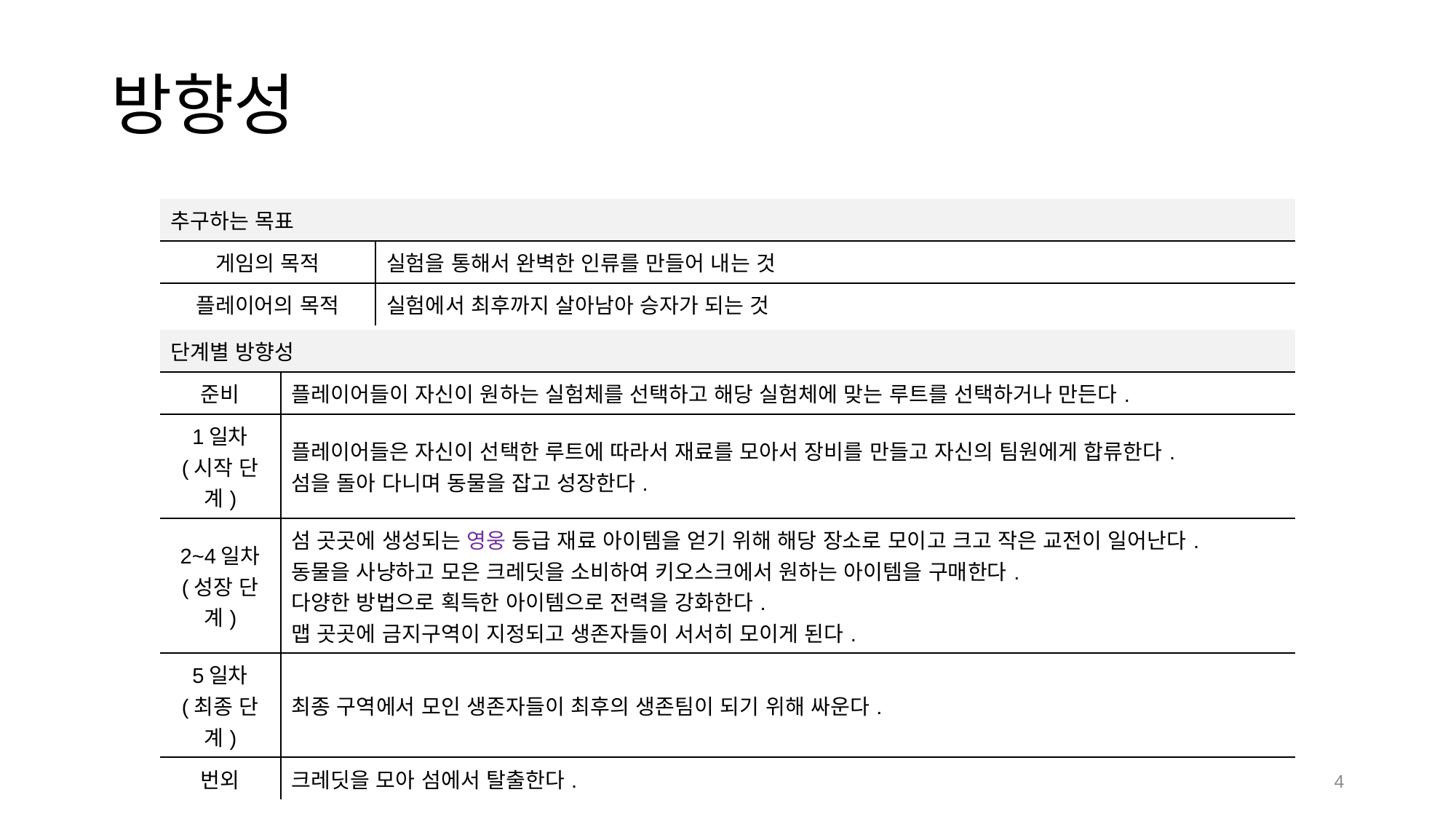

# 방향성
| 추구하는 목표 |  |
| --- | --- |
| 게임의 목적 | 실험을 통해서 완벽한 인류를 만들어 내는 것 |
| 플레이어의 목적 | 실험에서 최후까지 살아남아 승자가 되는 것 |
| 단계별 방향성 | 실험을 통해서 완벽한 인류를 만들어 내는 것 |
| --- | --- |
| 준비 | 플레이어들이 자신이 원하는 실험체를 선택하고 해당 실험체에 맞는 루트를 선택하거나 만든다. |
| 1일차 (시작 단계) | 플레이어들은 자신이 선택한 루트에 따라서 재료를 모아서 장비를 만들고 자신의 팀원에게 합류한다. 섬을 돌아 다니며 동물을 잡고 성장한다. |
| 2~4일차 (성장 단계) | 섬 곳곳에 생성되는 영웅 등급 재료 아이템을 얻기 위해 해당 장소로 모이고 크고 작은 교전이 일어난다. 동물을 사냥하고 모은 크레딧을 소비하여 키오스크에서 원하는 아이템을 구매한다. 다양한 방법으로 획득한 아이템으로 전력을 강화한다. 맵 곳곳에 금지구역이 지정되고 생존자들이 서서히 모이게 된다. |
| 5일차 (최종 단계) | 최종 구역에서 모인 생존자들이 최후의 생존팀이 되기 위해 싸운다. |
| 번외 | 크레딧을 모아 섬에서 탈출한다. |
4